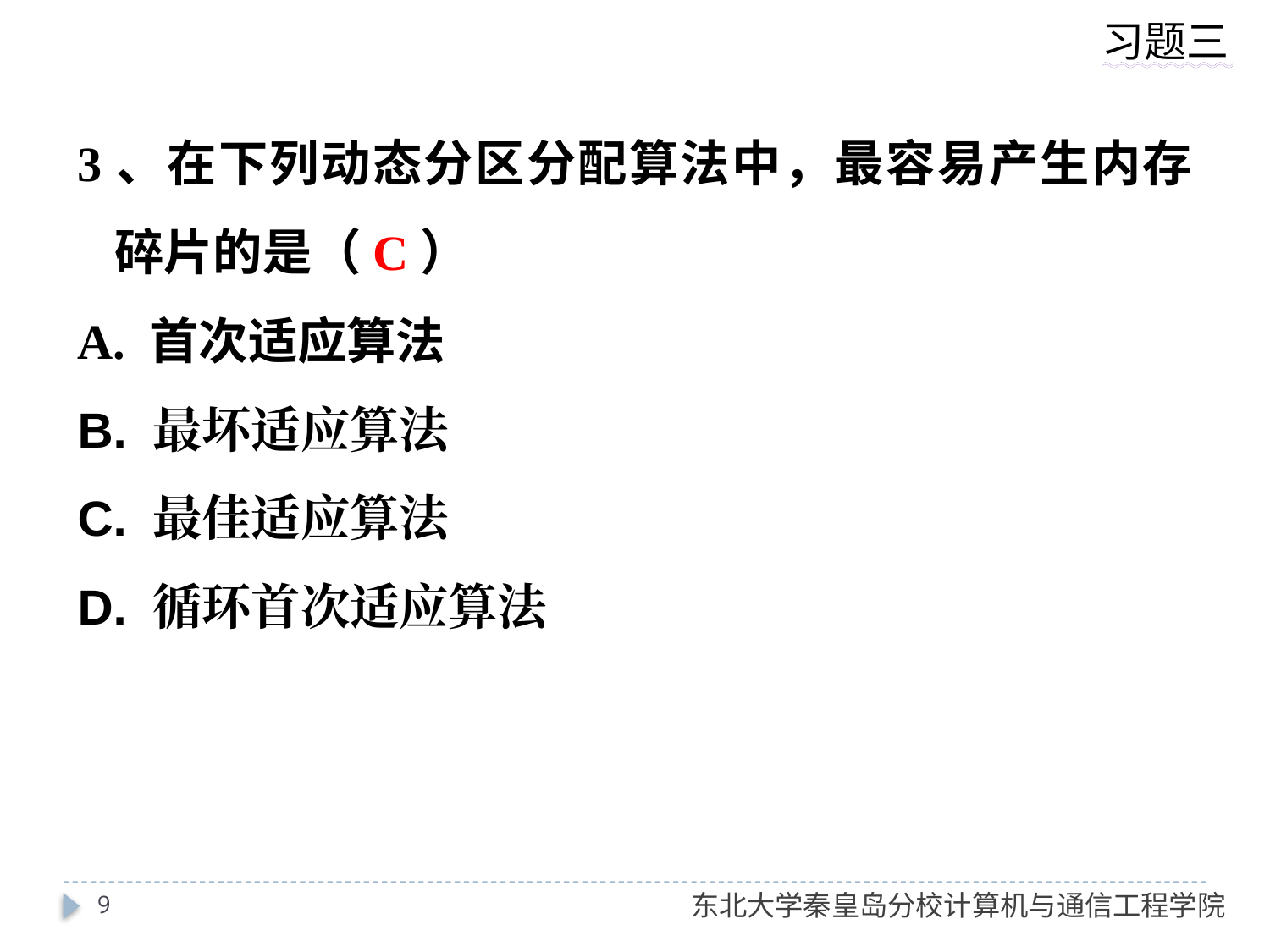

3、在下列动态分区分配算法中，最容易产生内存碎片的是（C）
A. 首次适应算法
B. 最坏适应算法
C. 最佳适应算法
D. 循环首次适应算法

9